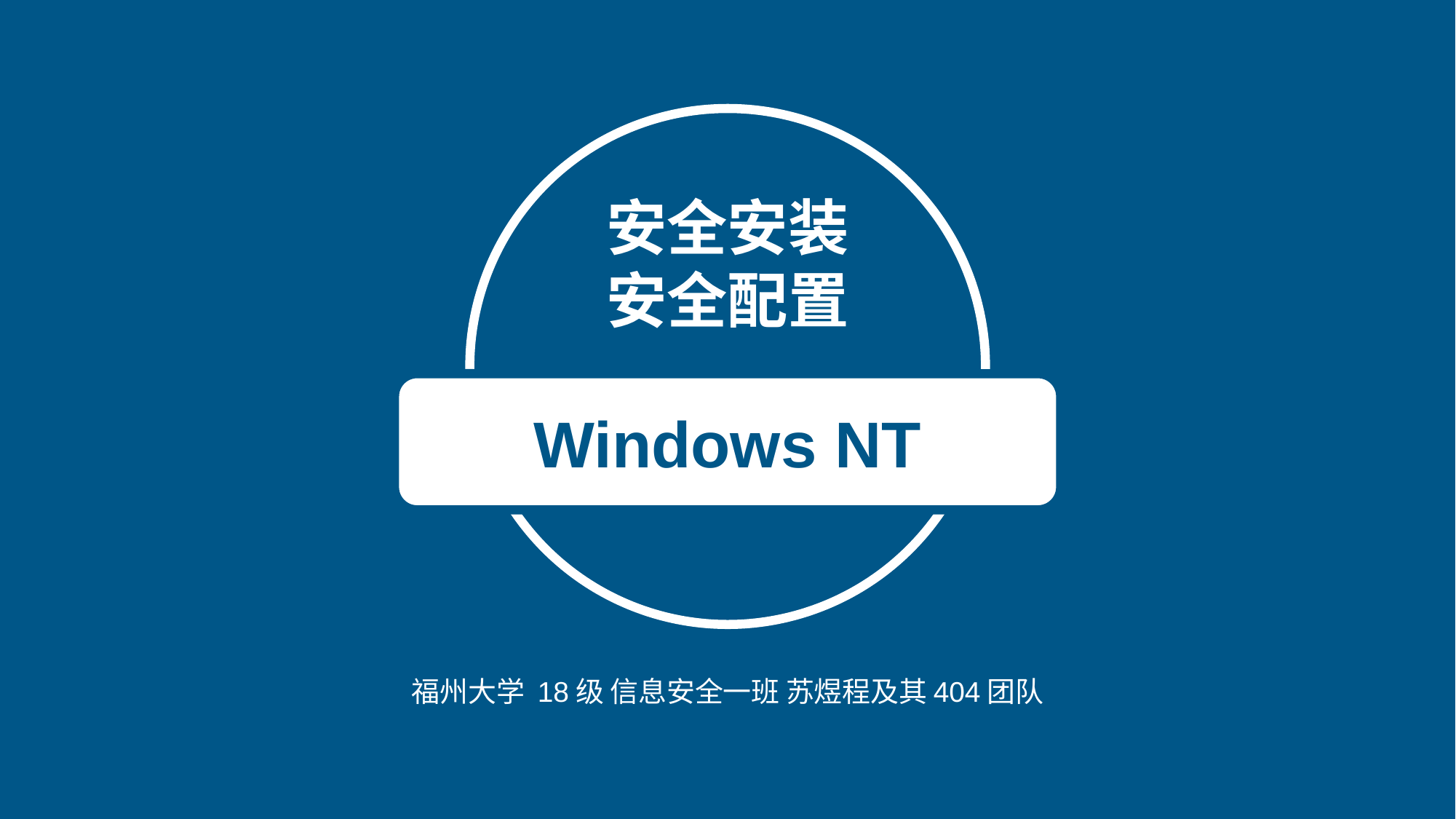

安全安装
安全配置
Windows NT
福州大学 18级 信息安全一班 苏煜程及其404团队